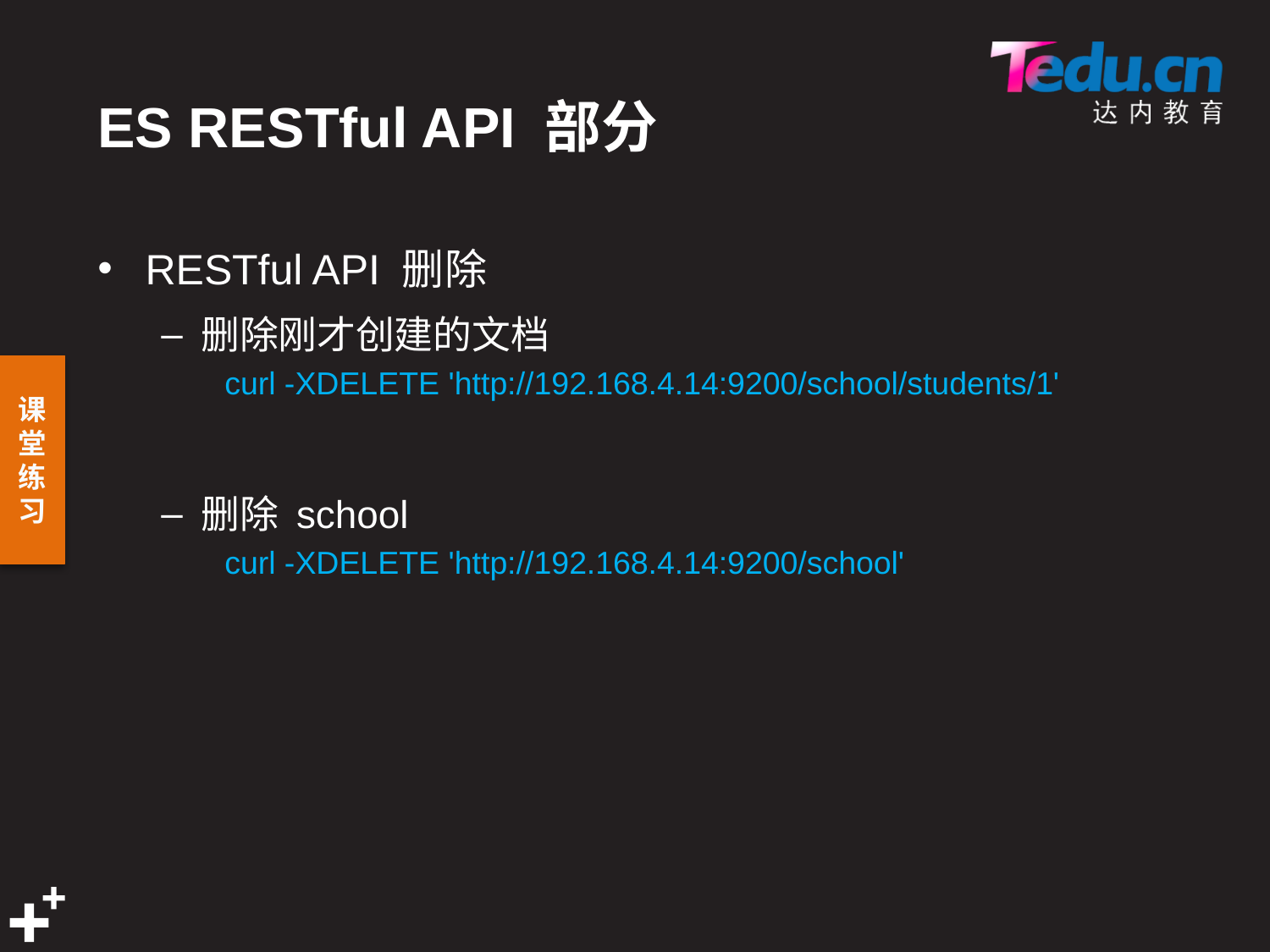

# ES RESTful API 部分
RESTful API 删除
删除刚才创建的文档
curl -XDELETE 'http://192.168.4.14:9200/school/students/1'

删除 school
curl -XDELETE 'http://192.168.4.14:9200/school'